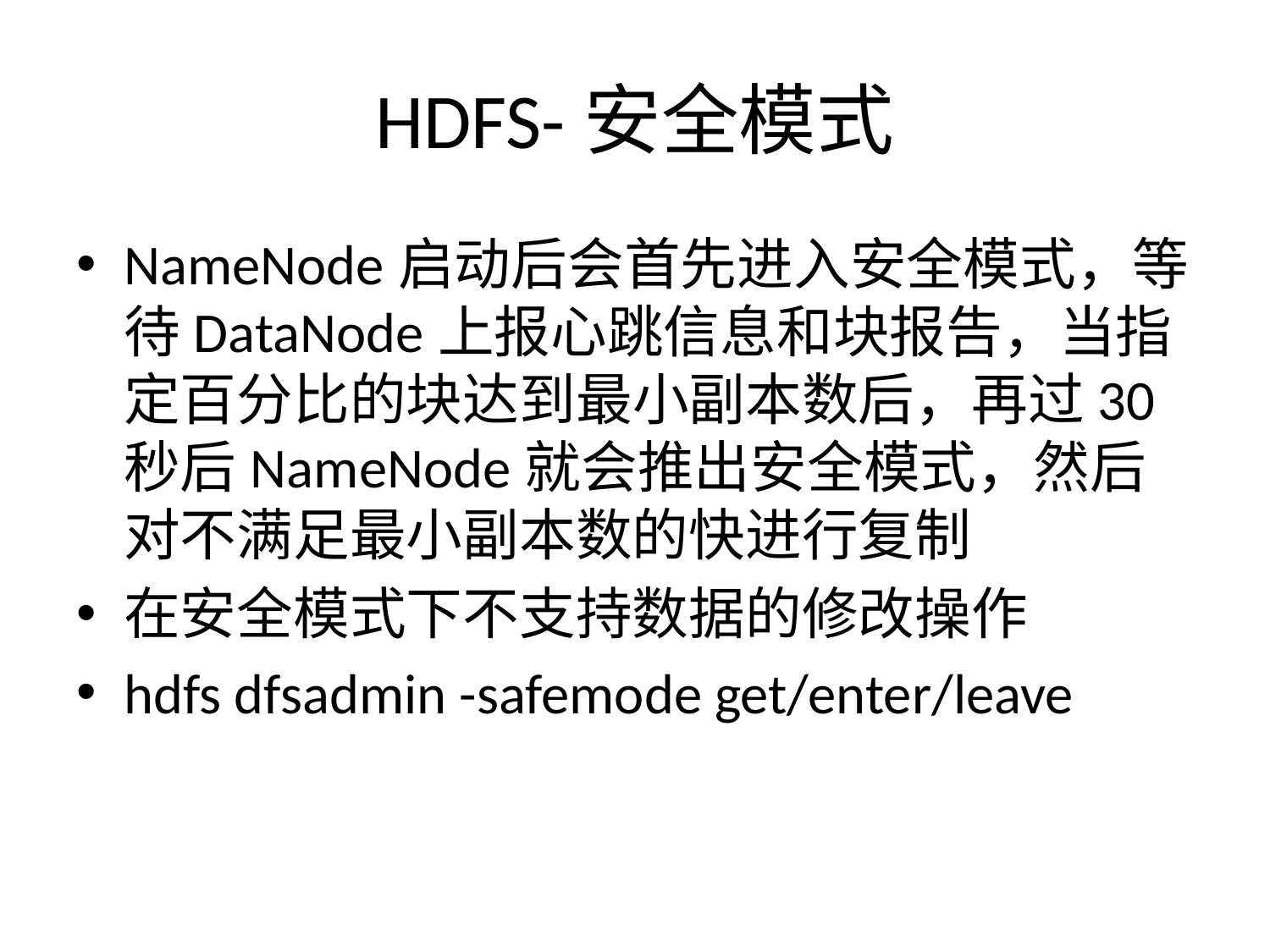

# HDFS-安全模式
NameNode启动后会首先进入安全模式，等待DataNode上报心跳信息和块报告，当指定百分比的块达到最小副本数后，再过30秒后NameNode就会推出安全模式，然后对不满足最小副本数的快进行复制
在安全模式下不支持数据的修改操作
hdfs dfsadmin -safemode get/enter/leave